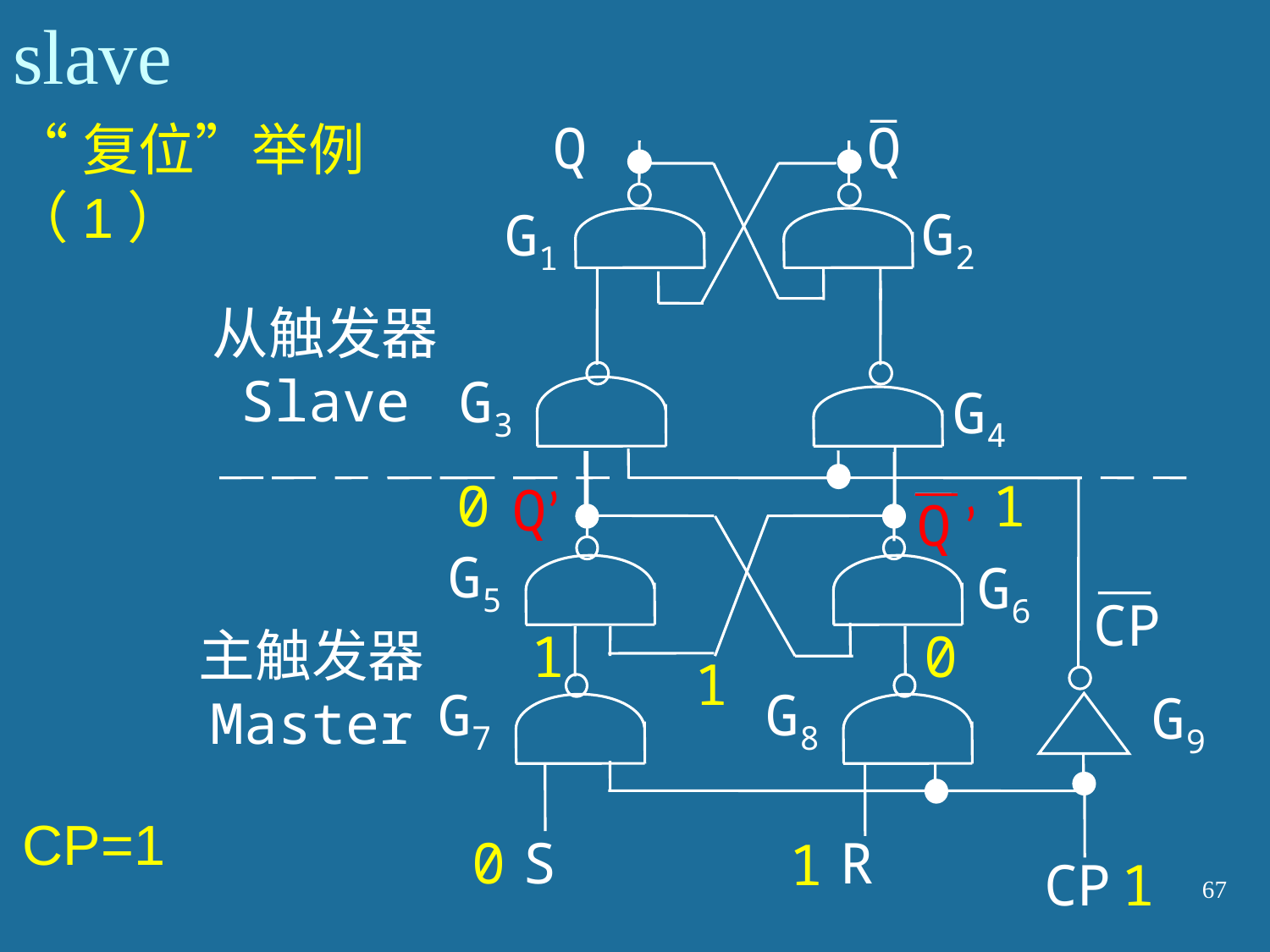

# 5.3.2 主从R-S触发器 master-slave
Q
Q

G2
G1

从触发器
Slave

G3

G4

CP

G9

“复位”举例（1）

Q’
Q ’

G5

G6
主触发器
Master

G7
G8

S
R
CP
0
1

1
0
1

CP=1
0
1
1
67